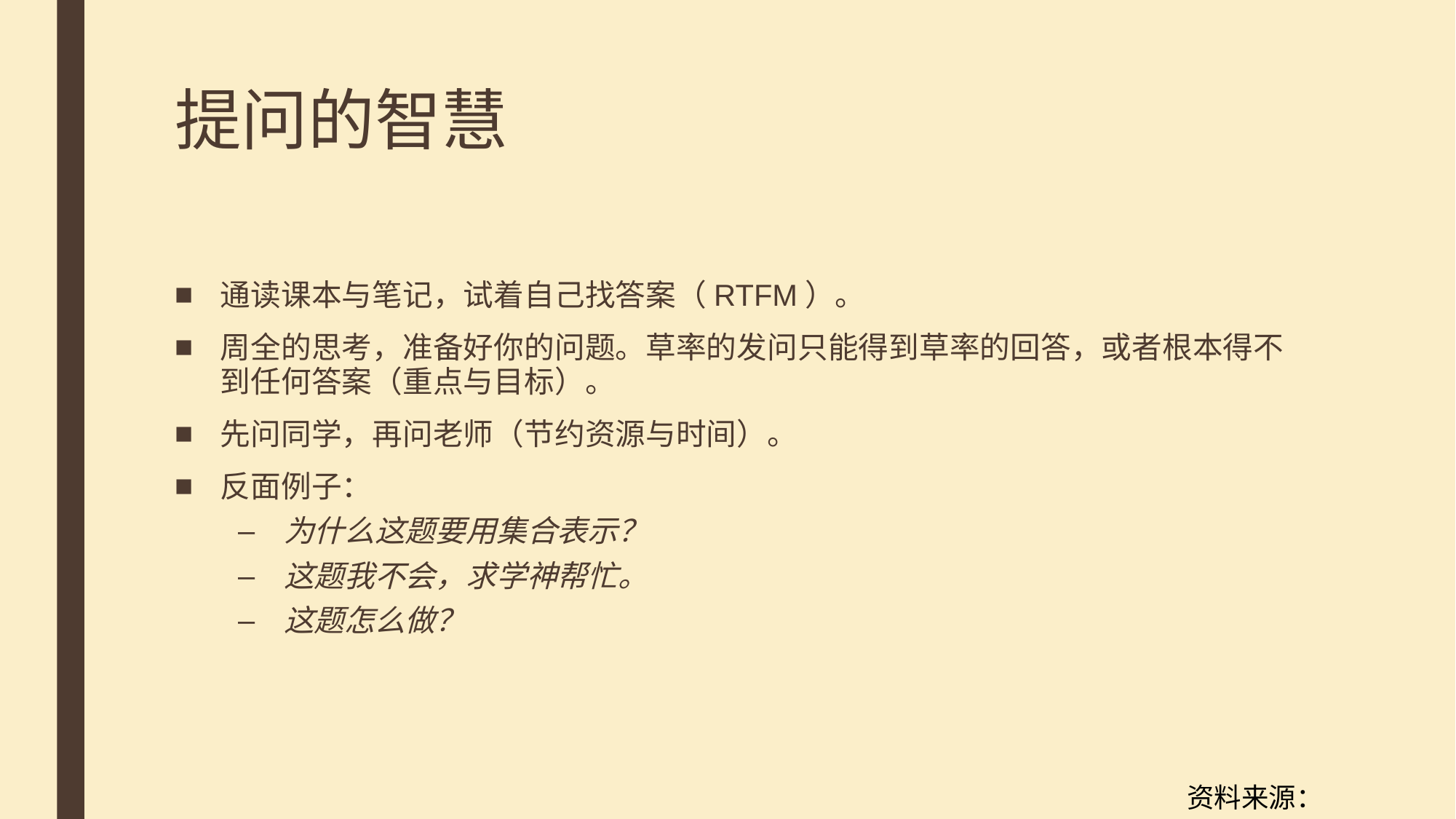

# 提问的智慧
通读课本与笔记，试着自己找答案（RTFM）。
周全的思考，准备好你的问题。草率的发问只能得到草率的回答，或者根本得不到任何答案（重点与目标）。
先问同学，再问老师（节约资源与时间）。
反面例子：
为什么这题要用集合表示？
这题我不会，求学神帮忙。
这题怎么做？
资料来源：D.H.Grand